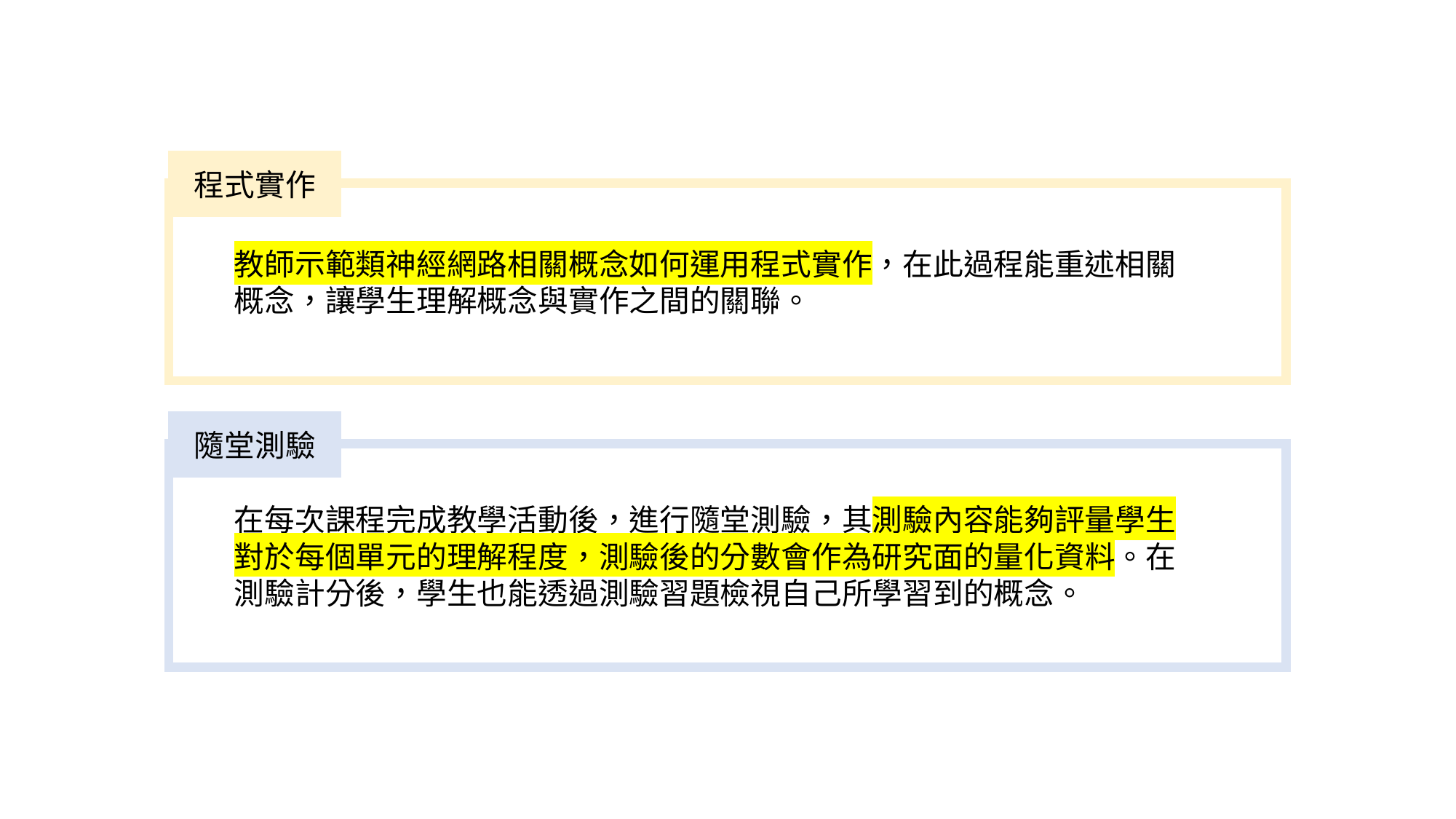

程式實作
教師示範類神經網路相關概念如何運用程式實作，在此過程能重述相關
概念，讓學生理解概念與實作之間的關聯。
隨堂測驗
在每次課程完成教學活動後，進行隨堂測驗，其測驗內容能夠評量學生
對於每個單元的理解程度，測驗後的分數會作為研究面的量化資料。在
測驗計分後，學生也能透過測驗習題檢視自己所學習到的概念。